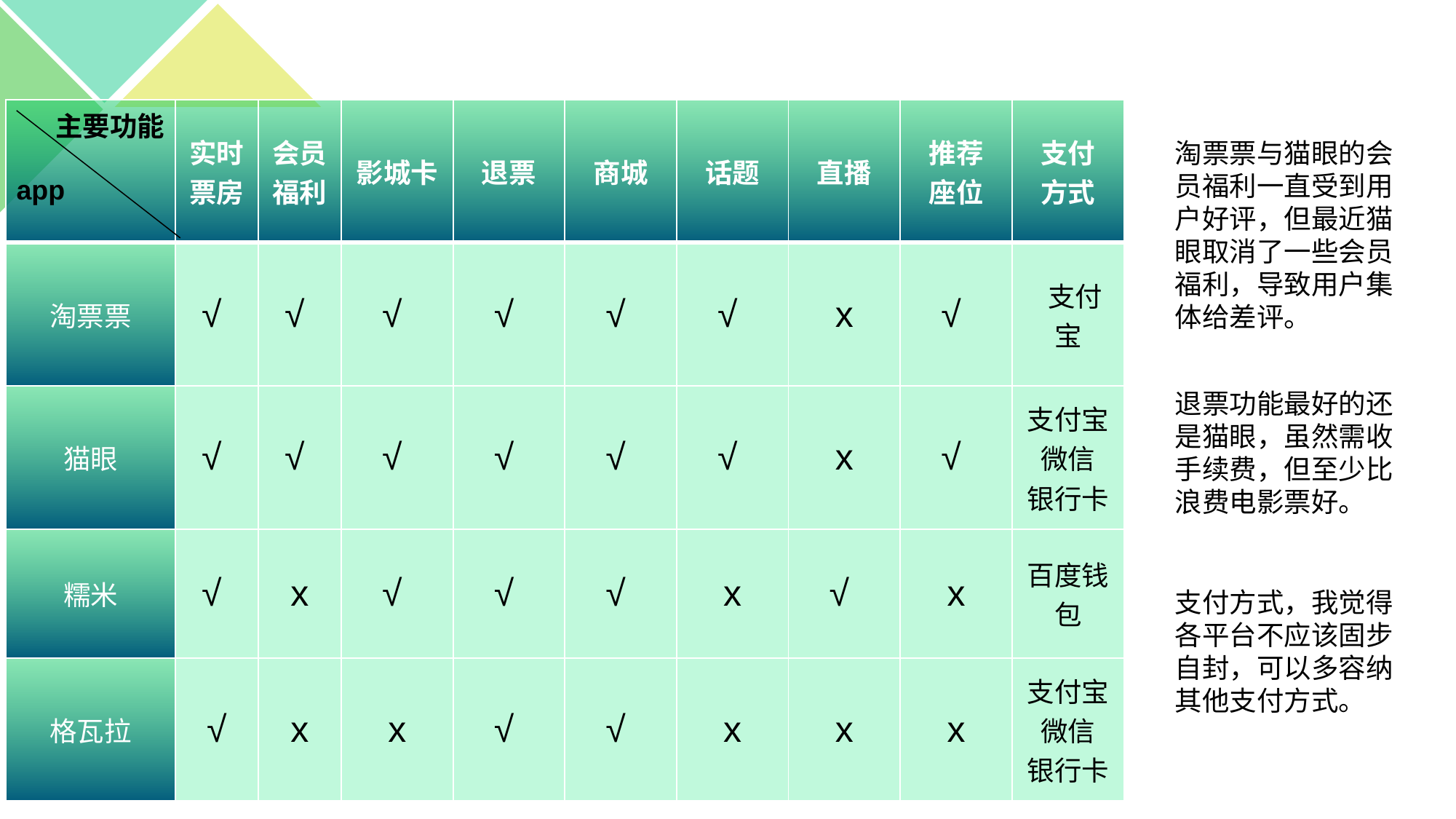

| 主要功能 app | 实时 票房 | 会员福利 | 影城卡 | 退票 | 商城 | 话题 | 直播 | 推荐 座位 | 支付 方式 |
| --- | --- | --- | --- | --- | --- | --- | --- | --- | --- |
| 淘票票 | √ | √ | √ | √ | √ | √ | x | √ | 支付宝 |
| 猫眼 | √ | √ | √ | √ | √ | √ | x | √ | 支付宝 微信 银行卡 |
| 糯米 | √ | x | √ | √ | √ | x | √ | x | 百度钱包 |
| 格瓦拉 | √ | x | x | √ | √ | x | x | x | 支付宝 微信 银行卡 |
淘票票与猫眼的会员福利一直受到用户好评，但最近猫眼取消了一些会员福利，导致用户集体给差评。
退票功能最好的还是猫眼，虽然需收手续费，但至少比浪费电影票好。
支付方式，我觉得各平台不应该固步自封，可以多容纳其他支付方式。